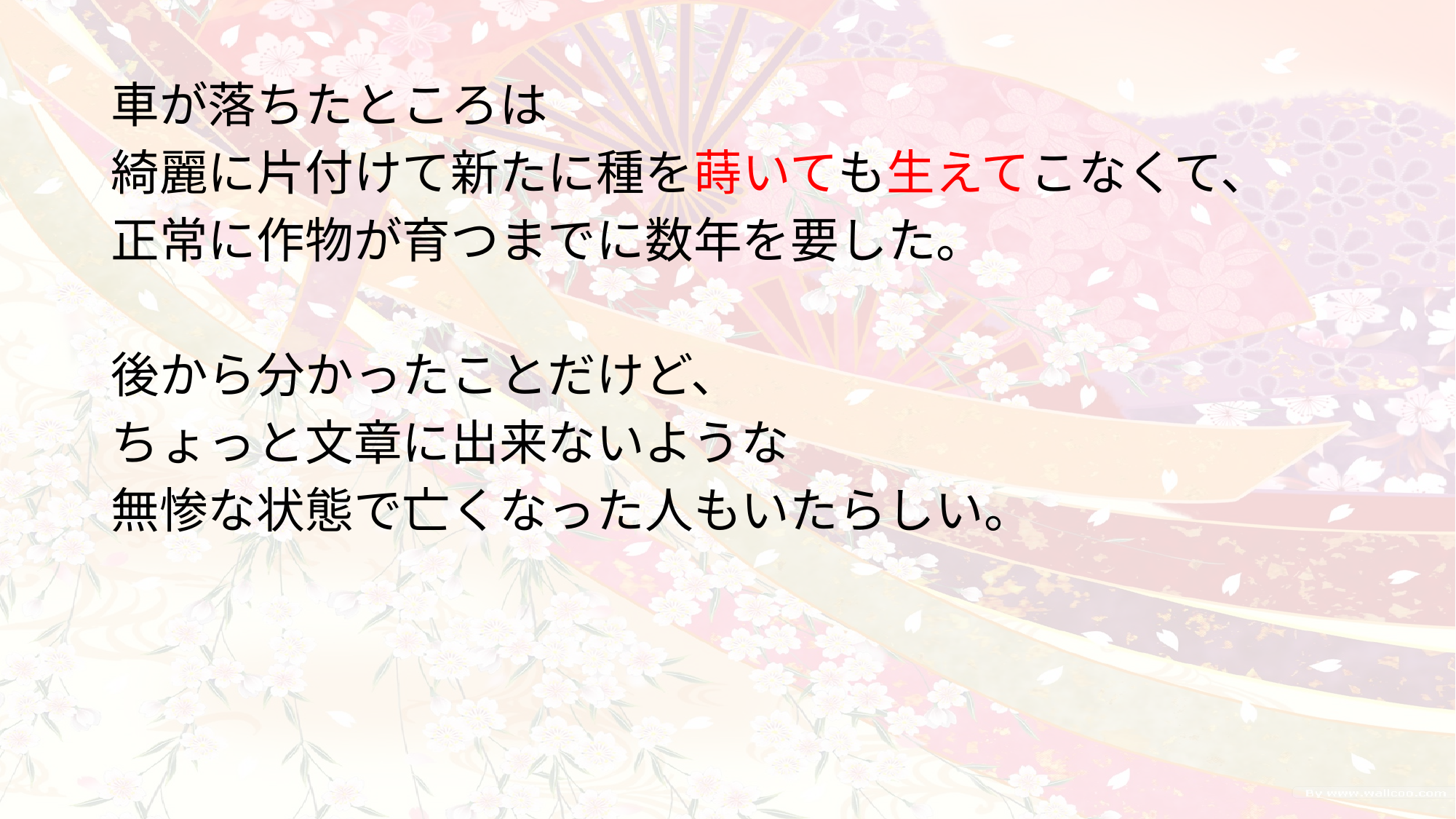

車が落ちたところは
綺麗に片付けて新たに種を蒔いても生えてこなくて、
正常に作物が育つまでに数年を要した。

後から分かったことだけど、
ちょっと文章に出来ないような
無惨な状態で亡くなった人もいたらしい。